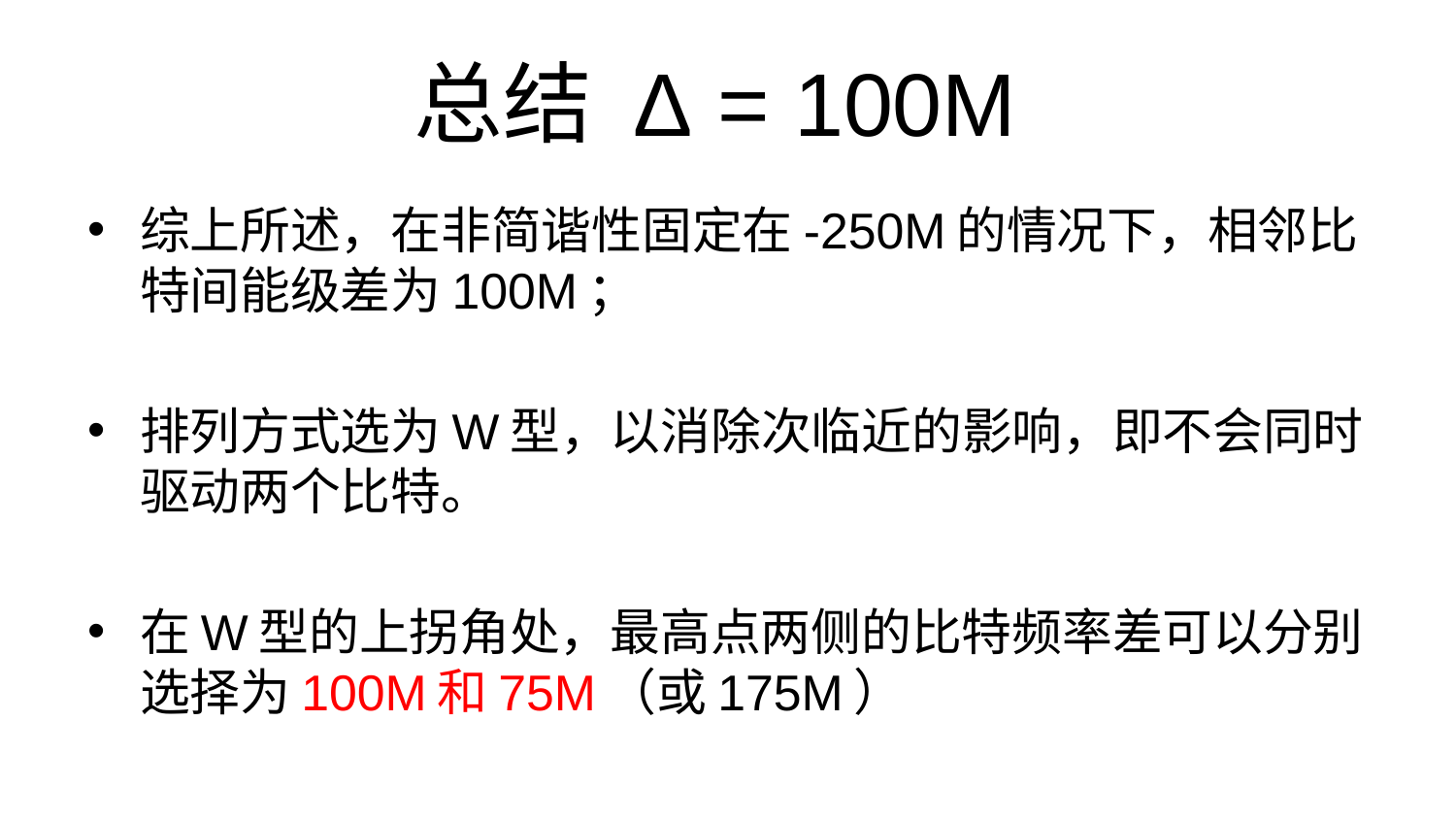

# 总结 Δ = 100M
综上所述，在非简谐性固定在-250M的情况下，相邻比特间能级差为100M；

排列方式选为W型，以消除次临近的影响，即不会同时驱动两个比特。

在W型的上拐角处，最高点两侧的比特频率差可以分别选择为100M和75M（或175M）